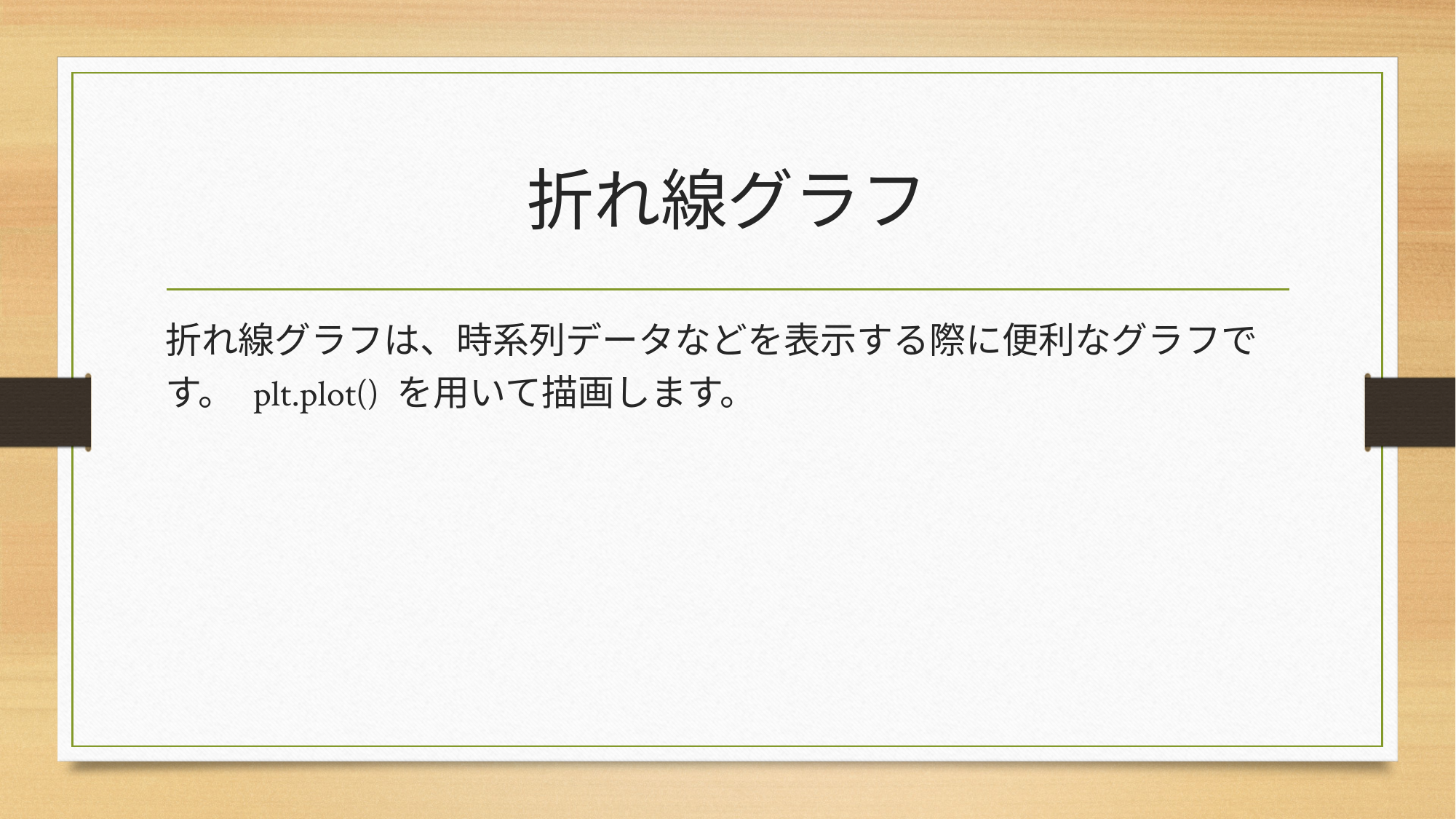

# 折れ線グラフ
折れ線グラフは、時系列データなどを表示する際に便利なグラフです。 plt.plot() を用いて描画します。